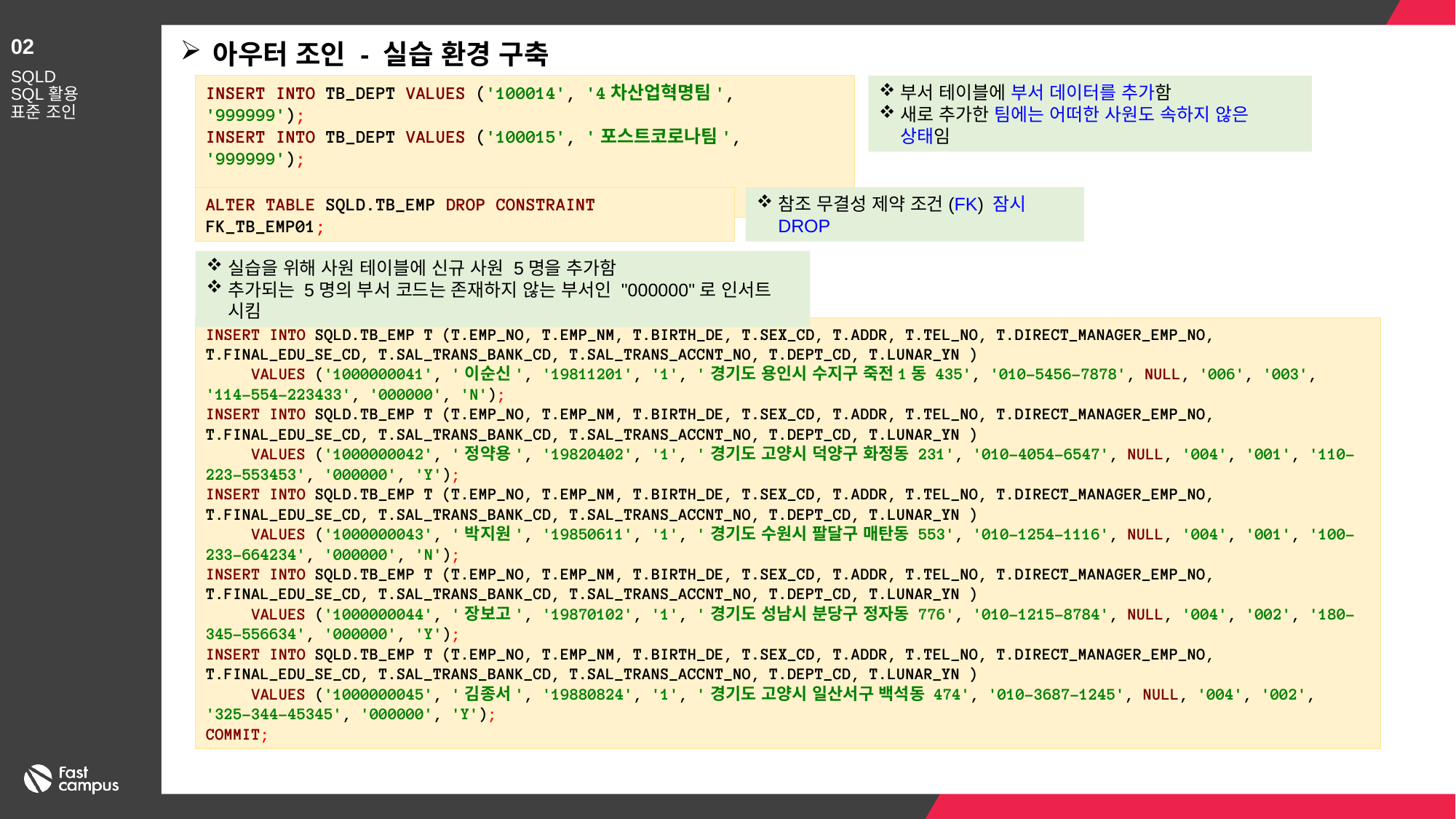

02
아우터 조인 - 실습 환경 구축
SQLD
SQL활용
표준 조인
INSERT INTO TB_DEPT VALUES ('100014', '4차산업혁명팀', '999999');
INSERT INTO TB_DEPT VALUES ('100015', '포스트코로나팀', '999999');

COMMIT;
부서 테이블에 부서 데이터를 추가함
새로 추가한 팀에는 어떠한 사원도 속하지 않은 상태임
참조 무결성 제약 조건(FK) 잠시 DROP
ALTER TABLE SQLD.TB_EMP DROP CONSTRAINT FK_TB_EMP01;
실습을 위해 사원 테이블에 신규 사원 5명을 추가함
추가되는 5명의 부서 코드는 존재하지 않는 부서인 "000000"로 인서트 시킴
INSERT INTO SQLD.TB_EMP T (T.EMP_NO, T.EMP_NM, T.BIRTH_DE, T.SEX_CD, T.ADDR, T.TEL_NO, T.DIRECT_MANAGER_EMP_NO, T.FINAL_EDU_SE_CD, T.SAL_TRANS_BANK_CD, T.SAL_TRANS_ACCNT_NO, T.DEPT_CD, T.LUNAR_YN )
     VALUES ('1000000041', '이순신', '19811201', '1', '경기도 용인시 수지구 죽전1동 435', '010-5456-7878', NULL, '006', '003', '114-554-223433', '000000', 'N');
INSERT INTO SQLD.TB_EMP T (T.EMP_NO, T.EMP_NM, T.BIRTH_DE, T.SEX_CD, T.ADDR, T.TEL_NO, T.DIRECT_MANAGER_EMP_NO, T.FINAL_EDU_SE_CD, T.SAL_TRANS_BANK_CD, T.SAL_TRANS_ACCNT_NO, T.DEPT_CD, T.LUNAR_YN )
     VALUES ('1000000042', '정약용', '19820402', '1', '경기도 고양시 덕양구 화정동 231', '010-4054-6547', NULL, '004', '001', '110-223-553453', '000000', 'Y');
INSERT INTO SQLD.TB_EMP T (T.EMP_NO, T.EMP_NM, T.BIRTH_DE, T.SEX_CD, T.ADDR, T.TEL_NO, T.DIRECT_MANAGER_EMP_NO, T.FINAL_EDU_SE_CD, T.SAL_TRANS_BANK_CD, T.SAL_TRANS_ACCNT_NO, T.DEPT_CD, T.LUNAR_YN )
     VALUES ('1000000043', '박지원', '19850611', '1', '경기도 수원시 팔달구 매탄동 553', '010-1254-1116', NULL, '004', '001', '100-233-664234', '000000', 'N');
INSERT INTO SQLD.TB_EMP T (T.EMP_NO, T.EMP_NM, T.BIRTH_DE, T.SEX_CD, T.ADDR, T.TEL_NO, T.DIRECT_MANAGER_EMP_NO, T.FINAL_EDU_SE_CD, T.SAL_TRANS_BANK_CD, T.SAL_TRANS_ACCNT_NO, T.DEPT_CD, T.LUNAR_YN )
     VALUES ('1000000044', '장보고', '19870102', '1', '경기도 성남시 분당구 정자동 776', '010-1215-8784', NULL, '004', '002', '180-345-556634', '000000', 'Y');
INSERT INTO SQLD.TB_EMP T (T.EMP_NO, T.EMP_NM, T.BIRTH_DE, T.SEX_CD, T.ADDR, T.TEL_NO, T.DIRECT_MANAGER_EMP_NO, T.FINAL_EDU_SE_CD, T.SAL_TRANS_BANK_CD, T.SAL_TRANS_ACCNT_NO, T.DEPT_CD, T.LUNAR_YN )
     VALUES ('1000000045', '김종서', '19880824', '1', '경기도 고양시 일산서구 백석동 474', '010-3687-1245', NULL, '004', '002', '325-344-45345', '000000', 'Y');
COMMIT;